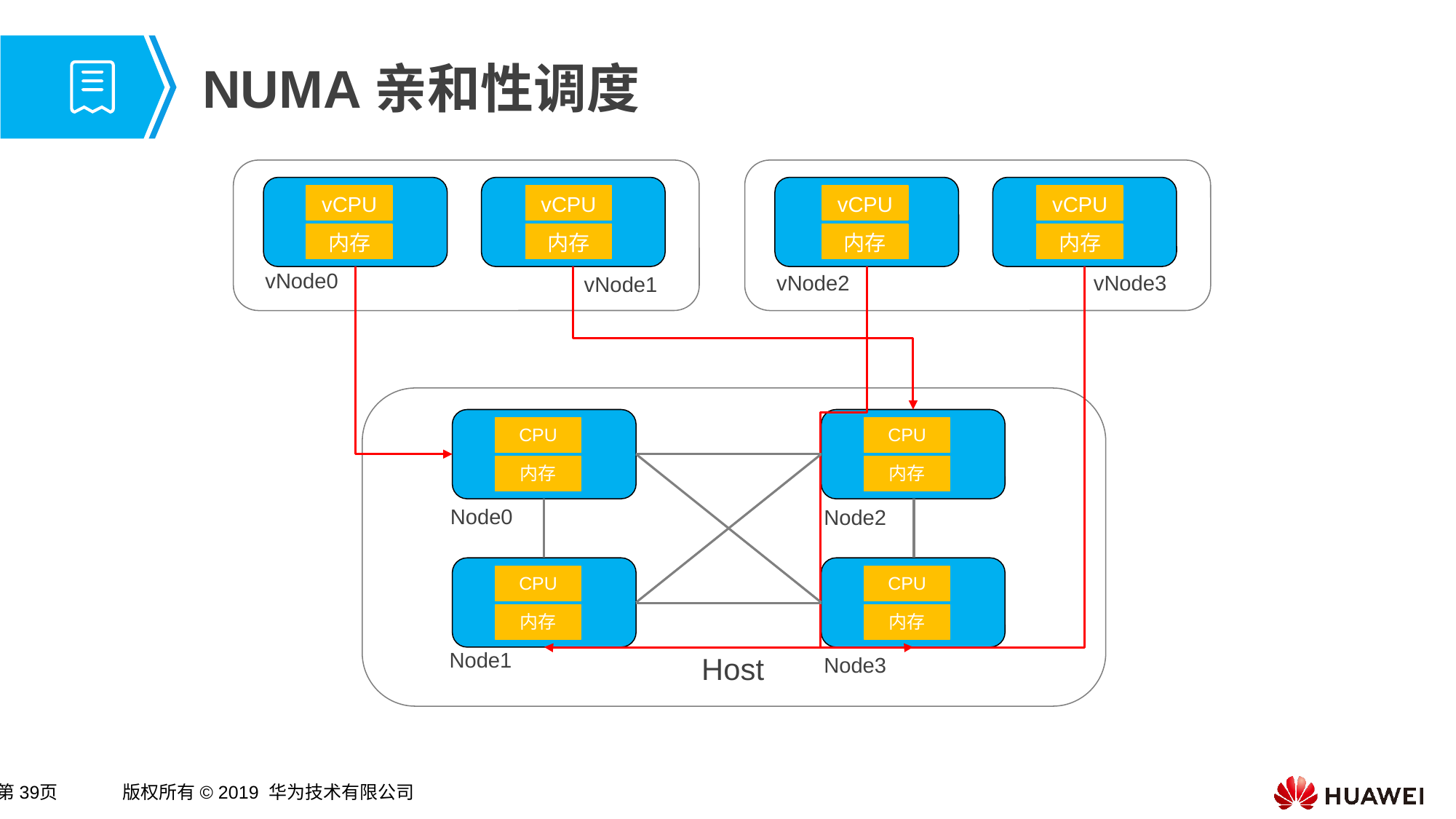

# NUMA亲和性调度

vCPU
vCPU
vCPU
vCPU
内存
内存
内存
内存
vNode0
vNode2
vNode3
vNode1

CPU
CPU
内存
内存
Node0
Node2

CPU
CPU
内存
内存
Node1
Host
Node3